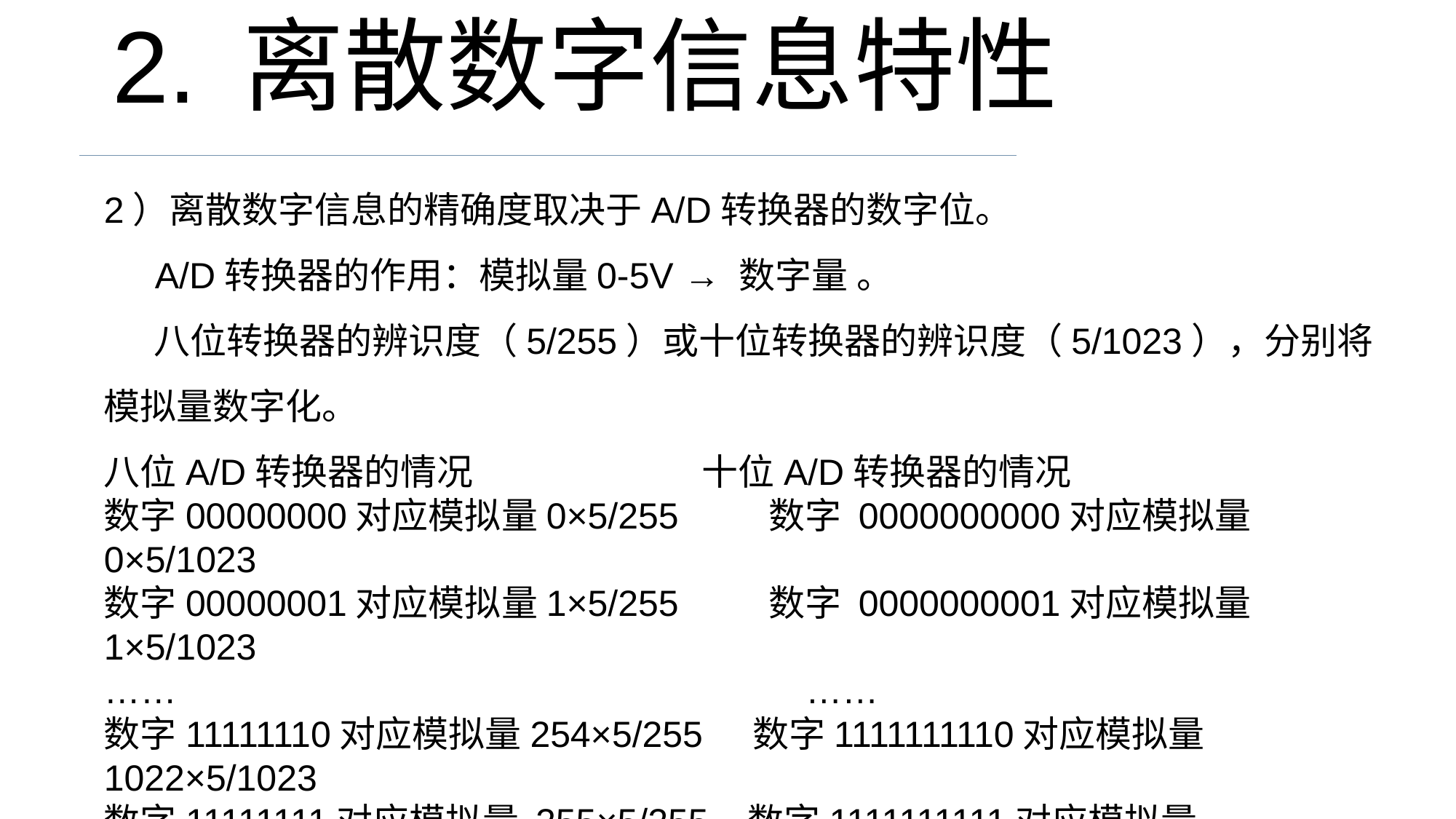

2. 离散数字信息特性
2）离散数字信息的精确度取决于A/D转换器的数字位。
     A/D转换器的作用：模拟量0-5V → 数字量 。
     八位转换器的辨识度（5/255）或十位转换器的辨识度（5/1023），分别将模拟量数字化。
八位A/D转换器的情况                            十位A/D转换器的情况
数字00000000对应模拟量0×5/255        数字 0000000000对应模拟量0×5/1023
数字00000001对应模拟量1×5/255        数字 0000000001对应模拟量1×5/1023
……                                                              ……
数字11111110对应模拟量254×5/255    数字1111111110对应模拟量1022×5/1023
数字11111111对应模拟量 255×5/255   数字1111111111对应模拟量1023×5/1023
     常见的有8位A/D转换器、10位A/D转换器、11位A/D转换器、12位A/D转换器和16位A/D转换器。